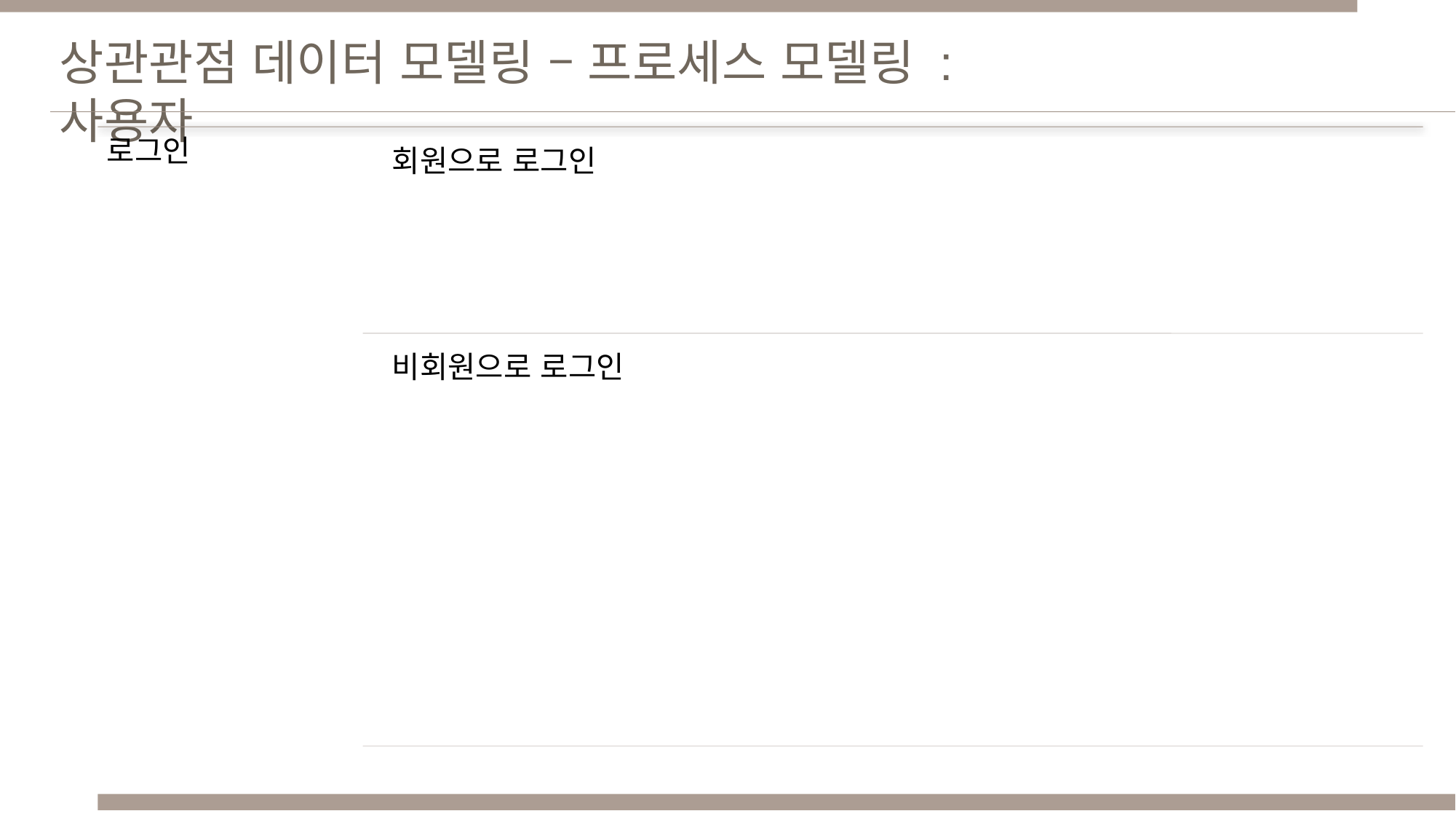

상관관점 데이터 모델링 – 프로세스 모델링 : 사용자

로그인

회원으로 로그인

비회원으로 로그인